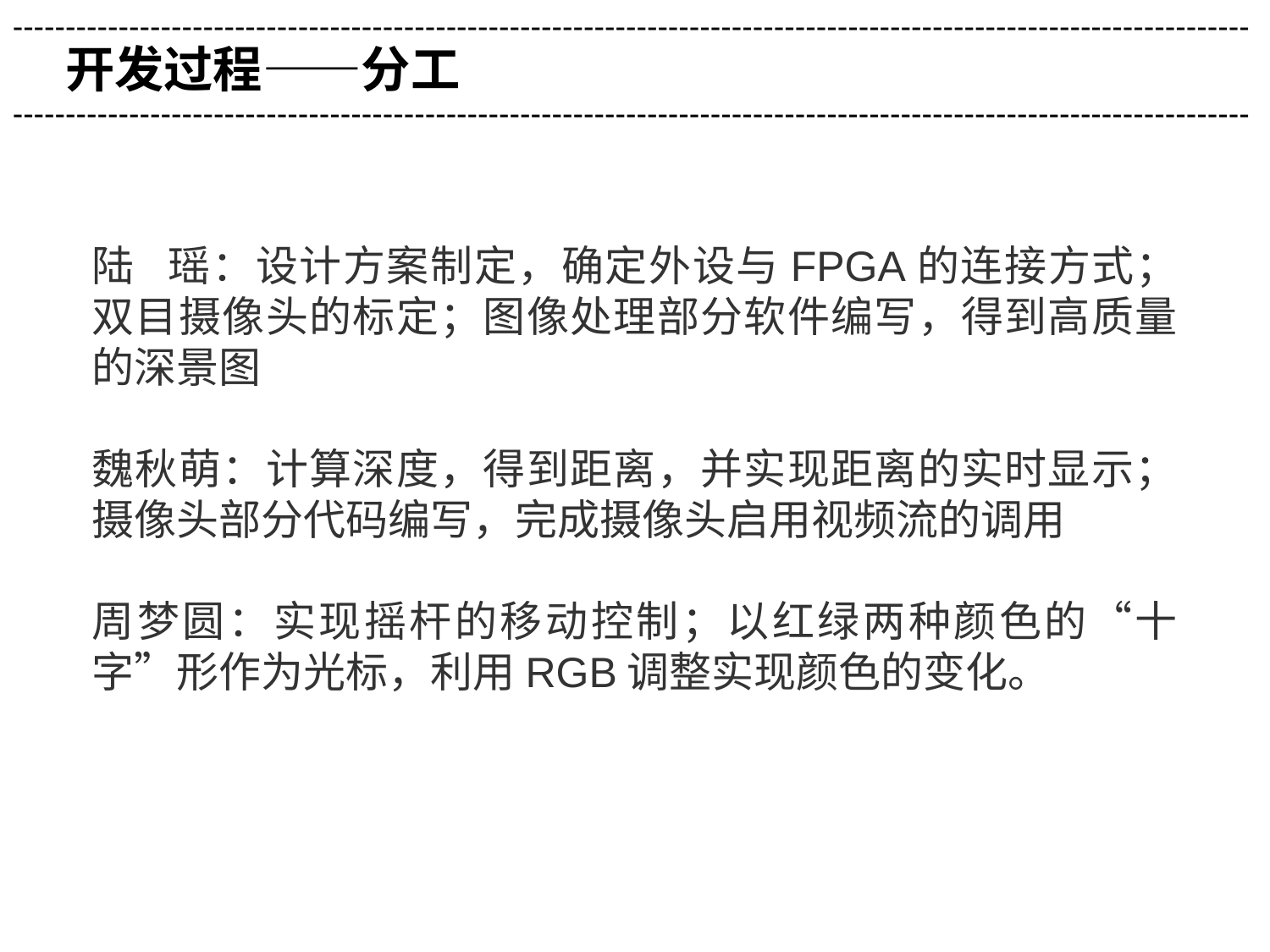

---------------------------------------------------------------------------------------------------------------------
开发过程——分工
---------------------------------------------------------------------------------------------------------------------
陆   瑶：设计方案制定，确定外设与FPGA的连接方式；双目摄像头的标定；图像处理部分软件编写，得到高质量的深景图

魏秋萌：计算深度，得到距离，并实现距离的实时显示；摄像头部分代码编写，完成摄像头启用视频流的调用

周梦圆：实现摇杆的移动控制；以红绿两种颜色的“十字”形作为光标，利用RGB调整实现颜色的变化。